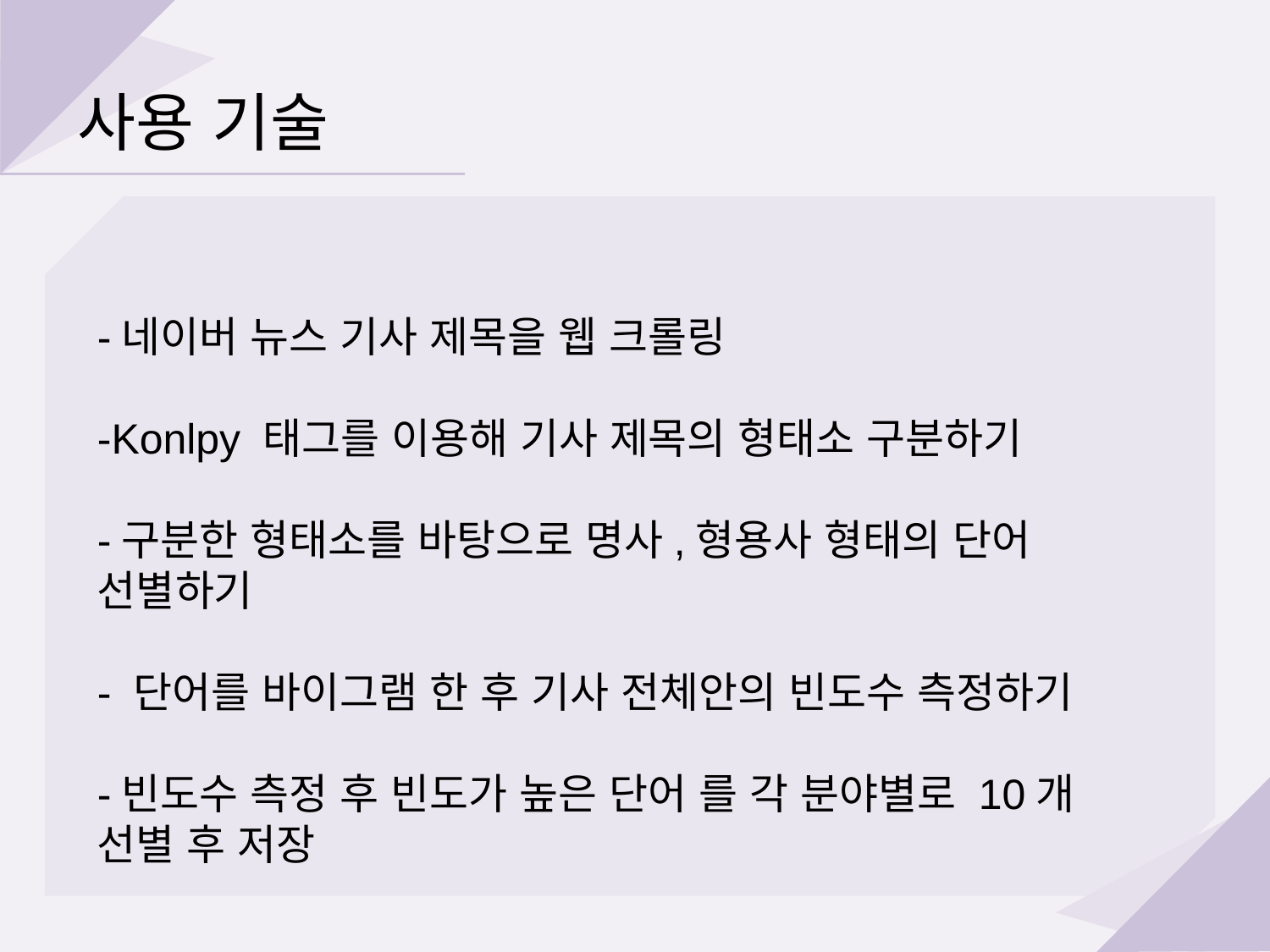

사용 기술

-네이버 뉴스 기사 제목을 웹 크롤링

-Konlpy 태그를 이용해 기사 제목의 형태소 구분하기

-구분한 형태소를 바탕으로 명사,형용사 형태의 단어 선별하기

- 단어를 바이그램 한 후 기사 전체안의 빈도수 측정하기

-빈도수 측정 후 빈도가 높은 단어 를 각 분야별로 10개 선별 후 저장